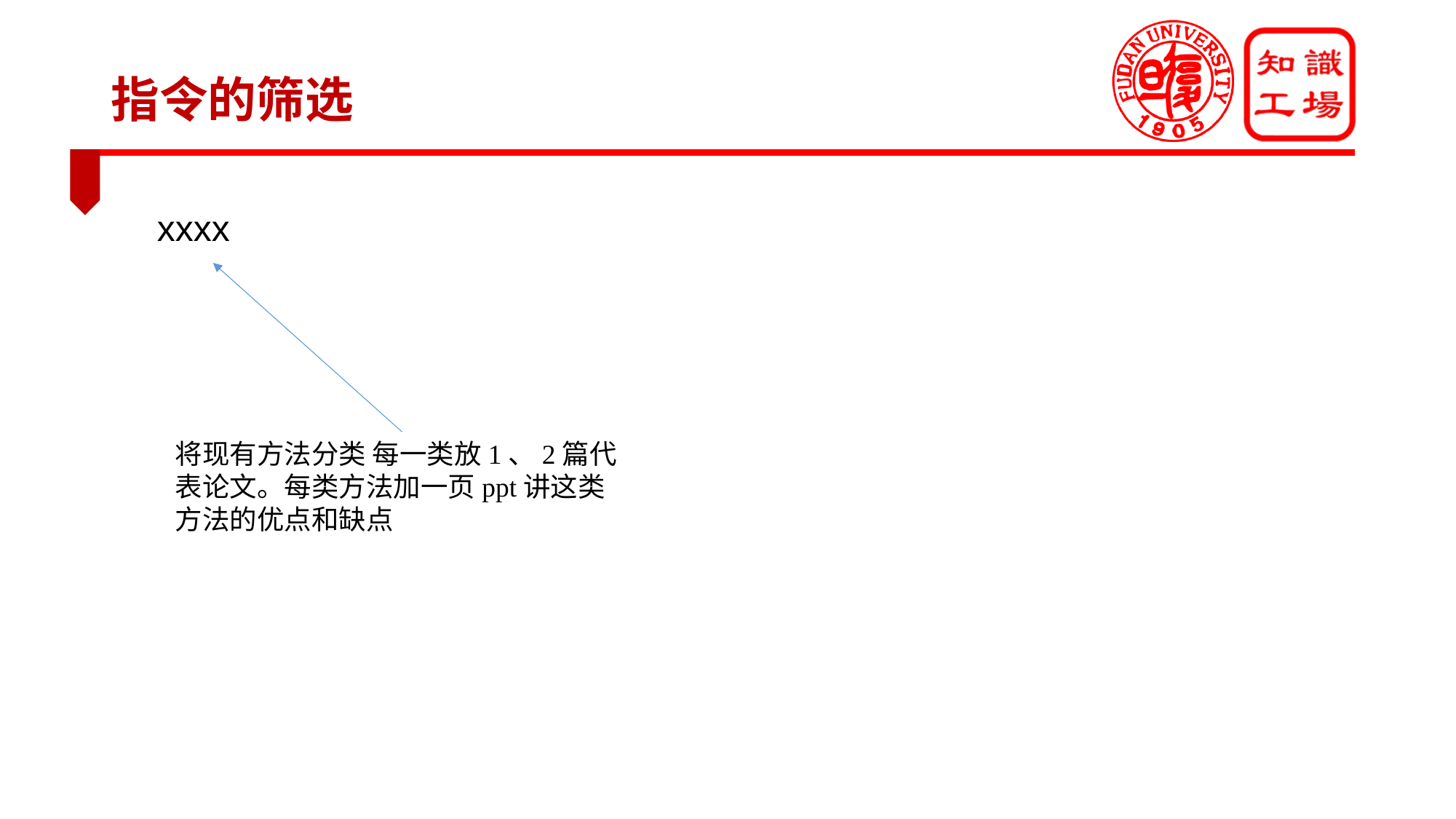

# 指令的筛选
xxxx
将现有方法分类 每一类放1、2篇代表论文。每类方法加一页ppt讲这类方法的优点和缺点